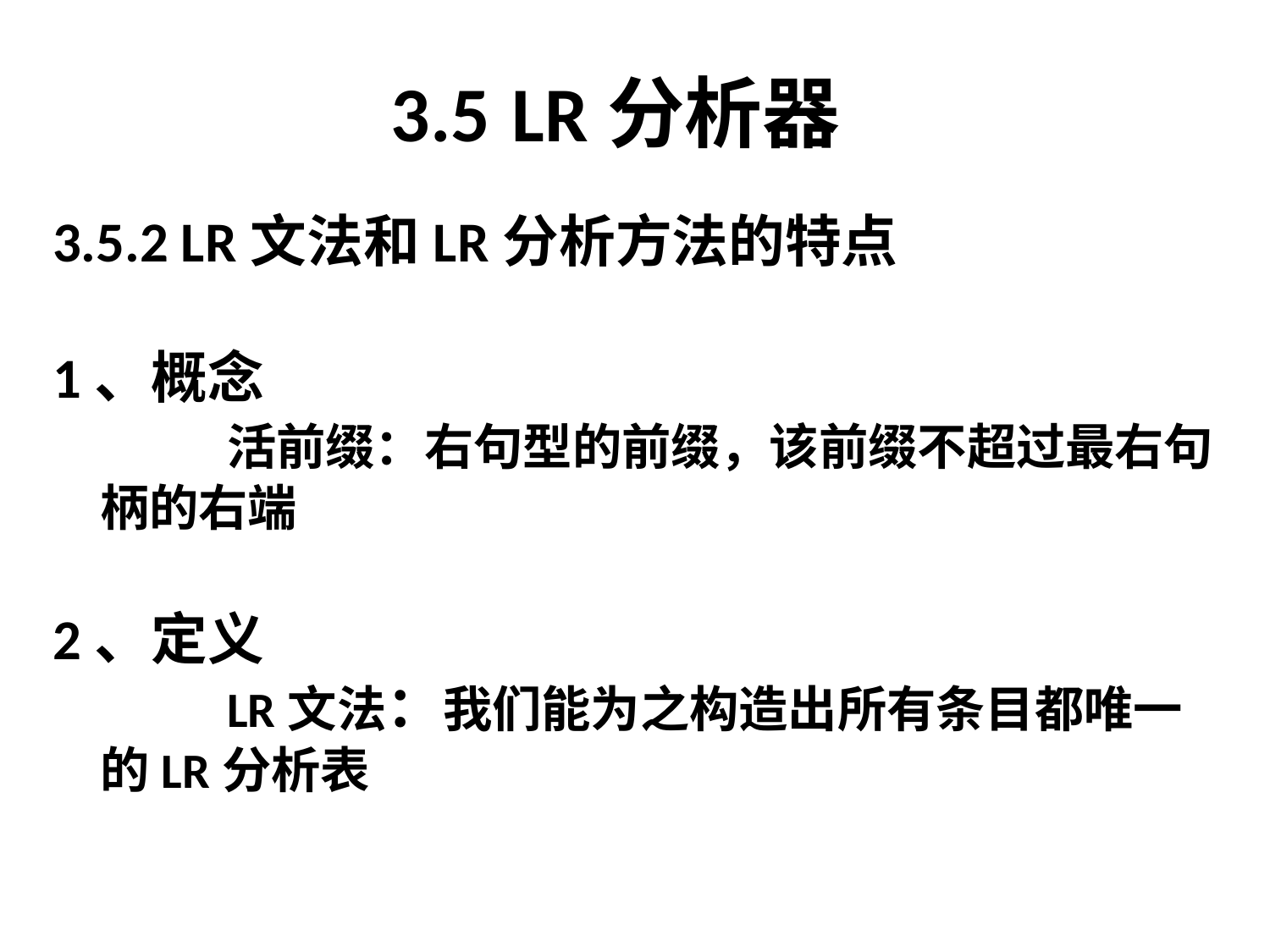

# 3.5 LR分析器
3.5.2 LR文法和LR分析方法的特点

1、概念
		活前缀：右句型的前缀，该前缀不超过最右句柄的右端

2、定义
		LR文法：我们能为之构造出所有条目都唯一的LR分析表